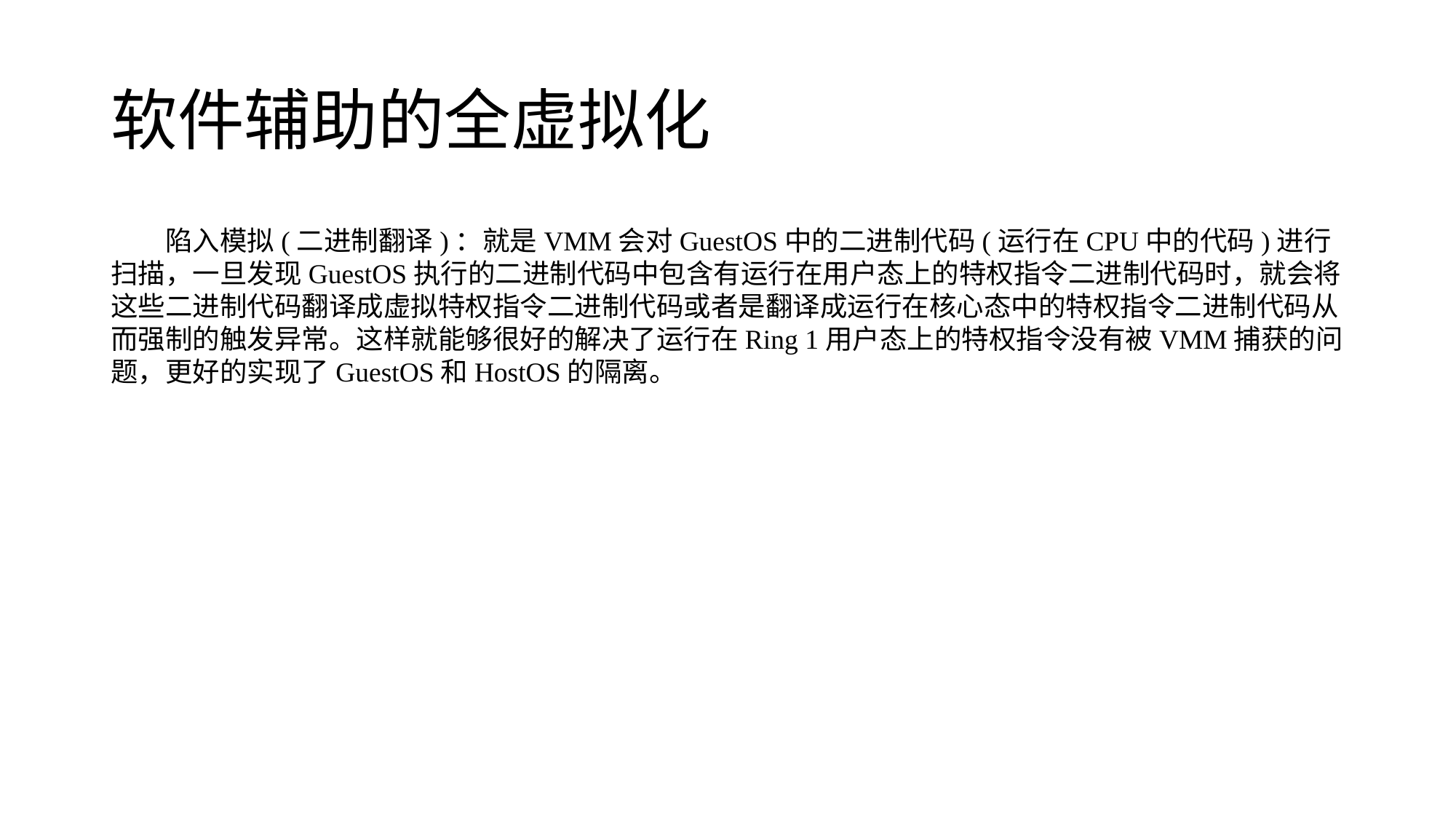

# 软件辅助的全虚拟化
陷入模拟(二进制翻译)：就是VMM会对GuestOS中的二进制代码(运行在CPU中的代码)进行扫描，一旦发现GuestOS执行的二进制代码中包含有运行在用户态上的特权指令二进制代码时，就会将这些二进制代码翻译成虚拟特权指令二进制代码或者是翻译成运行在核心态中的特权指令二进制代码从而强制的触发异常。这样就能够很好的解决了运行在Ring 1用户态上的特权指令没有被VMM捕获的问题，更好的实现了GuestOS和HostOS的隔离。